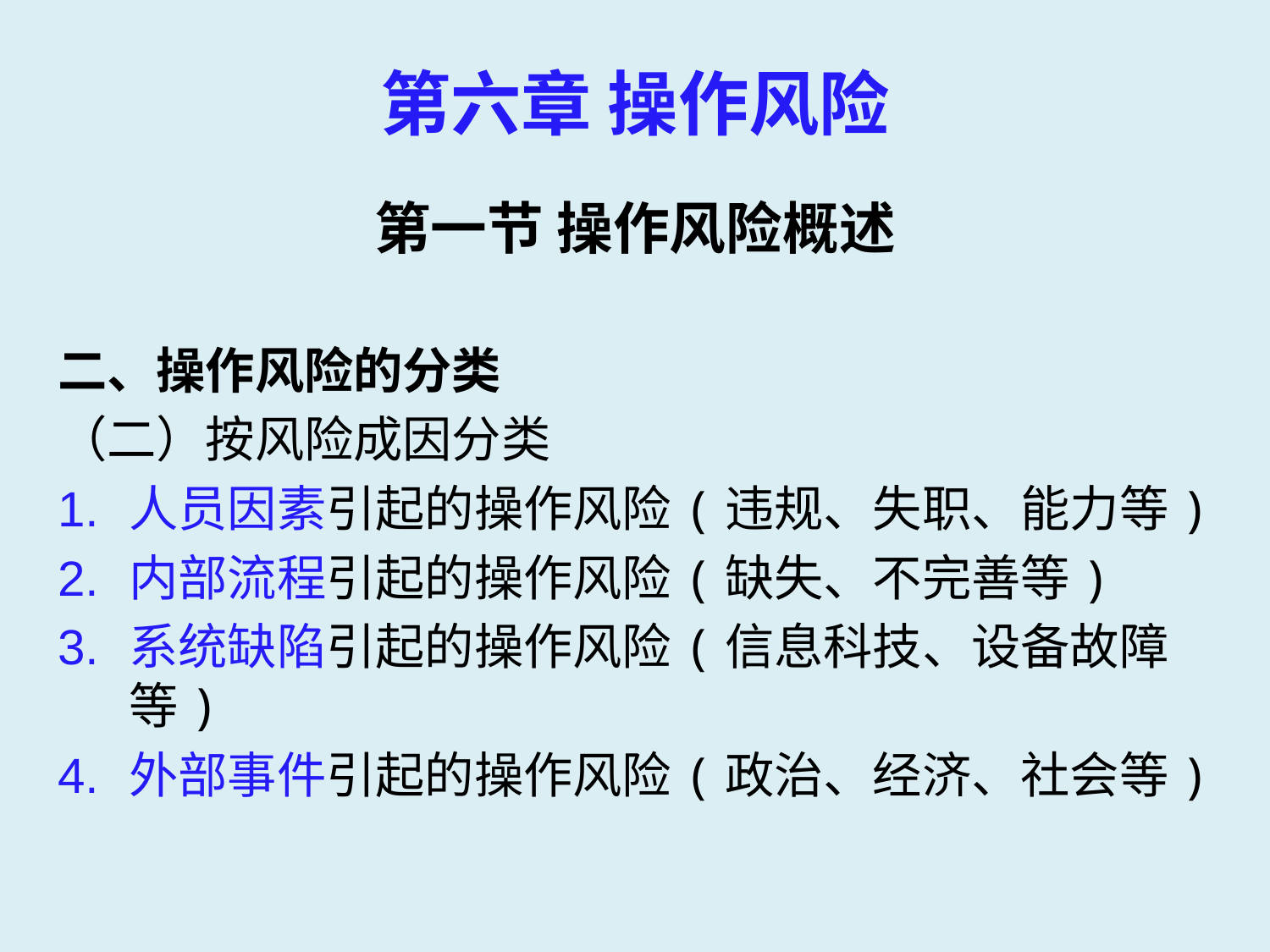

# 第六章 操作风险
第一节 操作风险概述

二、操作风险的分类
（二）按风险成因分类
人员因素引起的操作风险(违规、失职、能力等)
内部流程引起的操作风险(缺失、不完善等)
系统缺陷引起的操作风险(信息科技、设备故障等)
外部事件引起的操作风险(政治、经济、社会等)

7